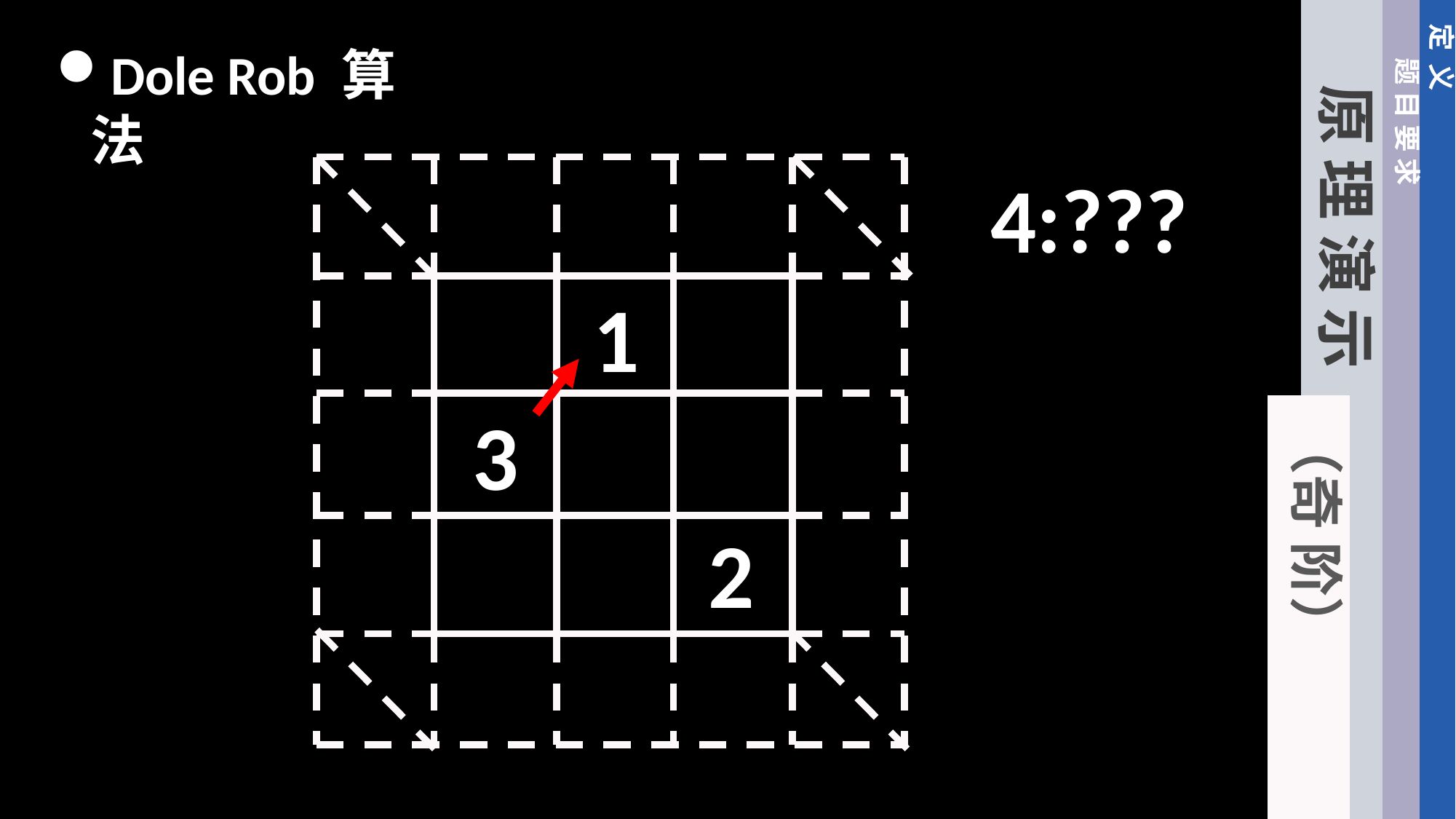

定  义
Dole Rob 算法
题 目 要 求
原 理 演 示
4:???
1
3

（奇 阶）
2